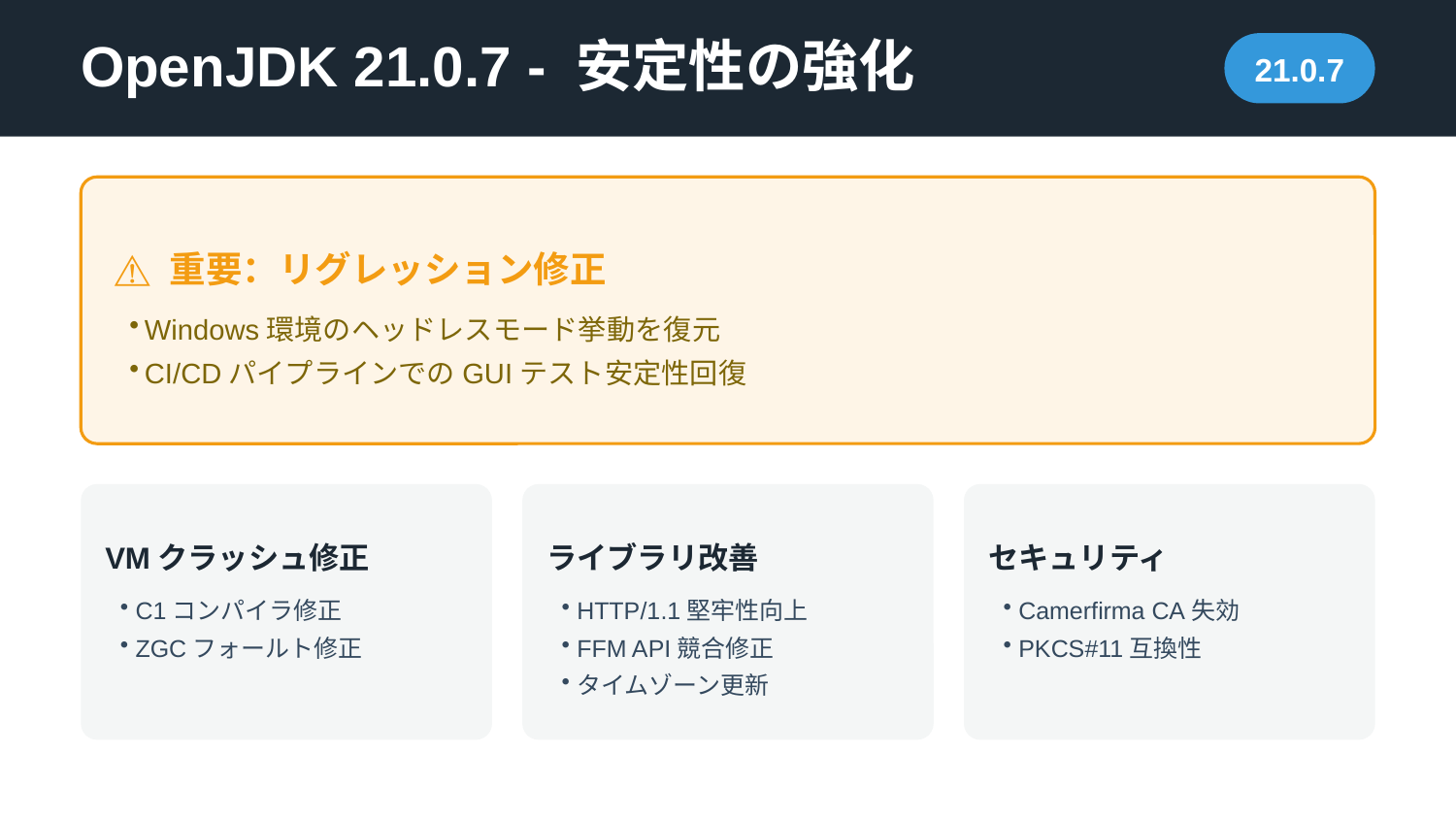

OpenJDK 21.0.7 - 安定性の強化

21.0.7

⚠ 重要：リグレッション修正
Windows環境のヘッドレスモード挙動を復元
CI/CDパイプラインでのGUIテスト安定性回復

VMクラッシュ修正
ライブラリ改善
セキュリティ
C1コンパイラ修正
ZGCフォールト修正
HTTP/1.1堅牢性向上
FFM API競合修正
タイムゾーン更新
Camerfirma CA失効
PKCS#11互換性